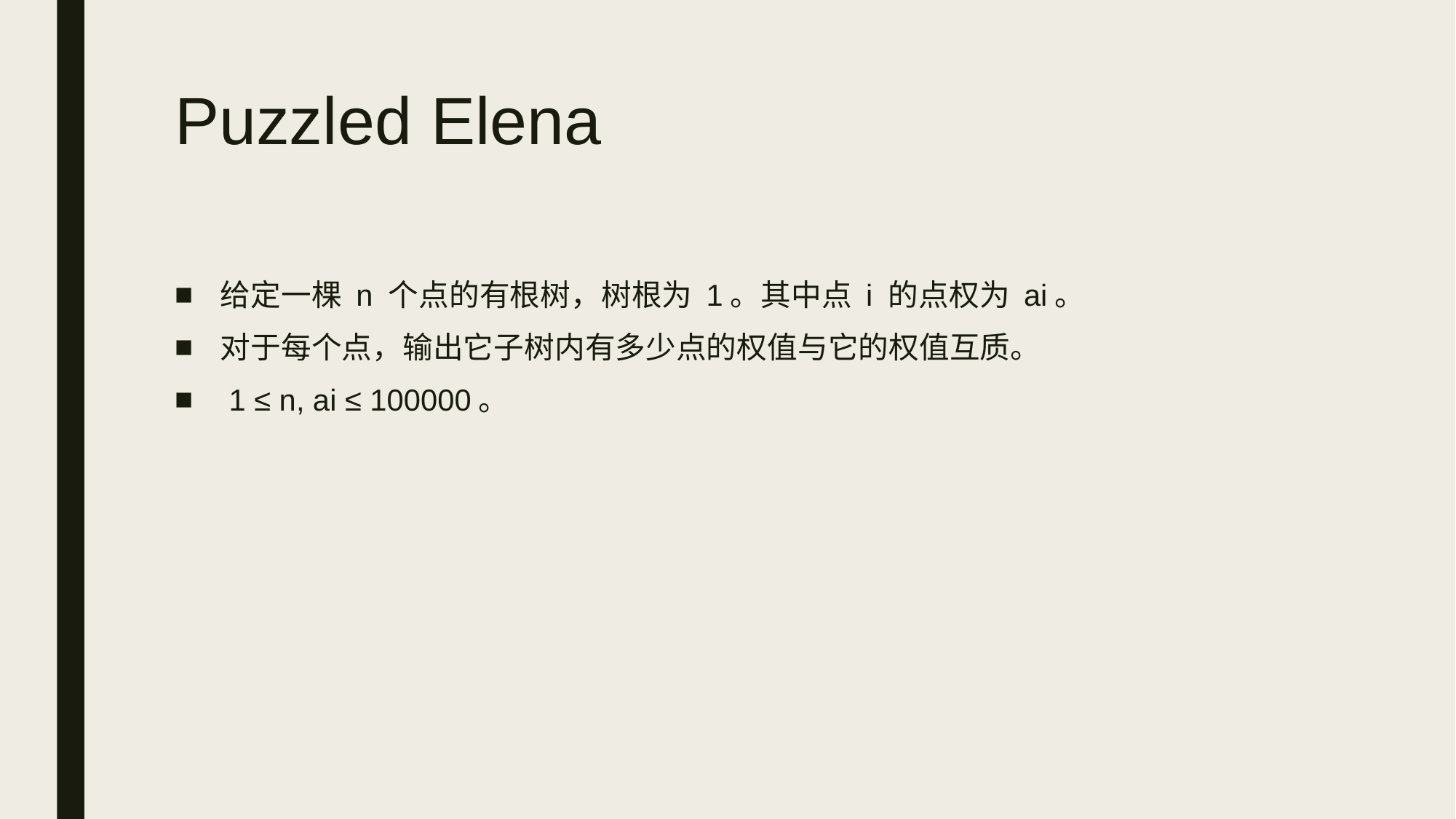

# Puzzled Elena
给定一棵 n 个点的有根树，树根为 1。其中点 i 的点权为 ai。
对于每个点，输出它子树内有多少点的权值与它的权值互质。
 1 ≤ n, ai ≤ 100000。